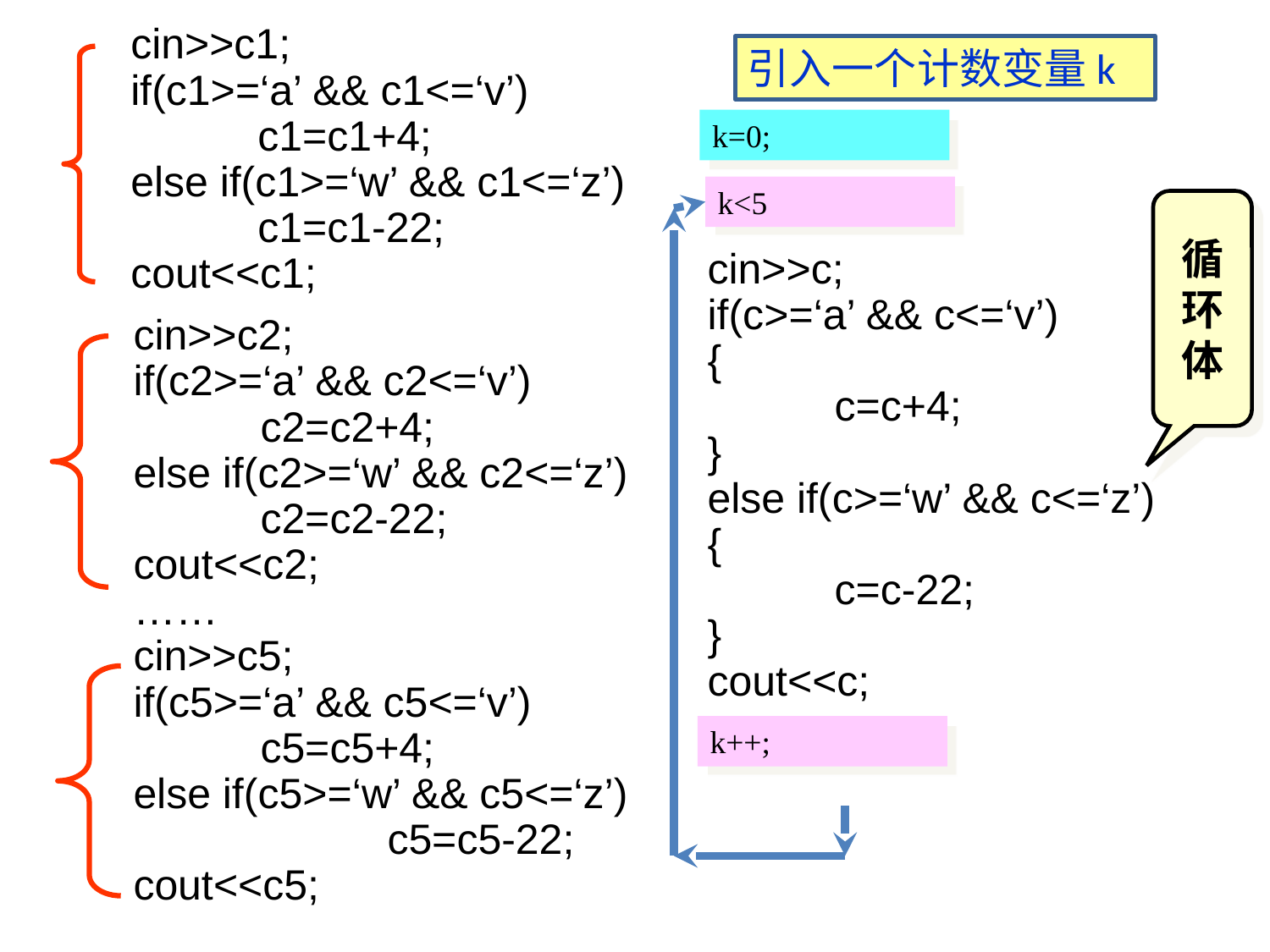

cin>>c1;
	if(c1>=‘a’ && c1<=‘v’)
		c1=c1+4;
	else if(c1>=‘w’ && c1<=‘z’)
		c1=c1-22;
	cout<<c1;
引入一个计数变量k

k=0;
k<5
循环体
cin>>c;
if(c>=‘a’ && c<=‘v’)
{
	c=c+4;
}
else if(c>=‘w’ && c<=‘z’)
{
	c=c-22;
}
cout<<c;
cin>>c2;
if(c2>=‘a’ && c2<=‘v’)
	c2=c2+4;
else if(c2>=‘w’ && c2<=‘z’)
	c2=c2-22;
cout<<c2;
……
cin>>c5;
if(c5>=‘a’ && c5<=‘v’)
	c5=c5+4;
else if(c5>=‘w’ && c5<=‘z’)
		c5=c5-22;
cout<<c5;

k++;